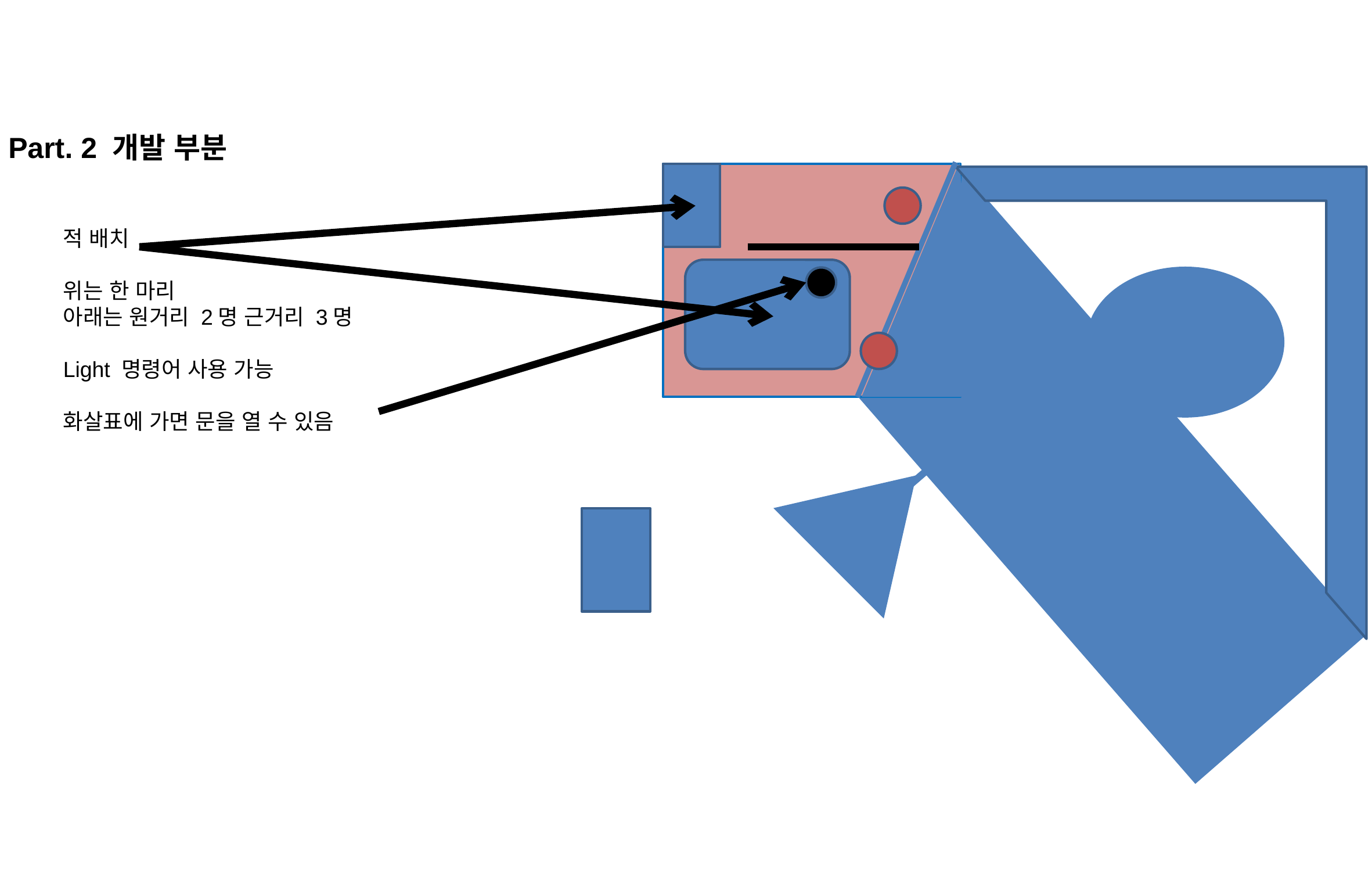

Part. 2 개발 부분

적 배치

위는 한 마리
아래는 원거리 2명 근거리 3명

Light 명령어 사용 가능

화살표에 가면 문을 열 수 있음